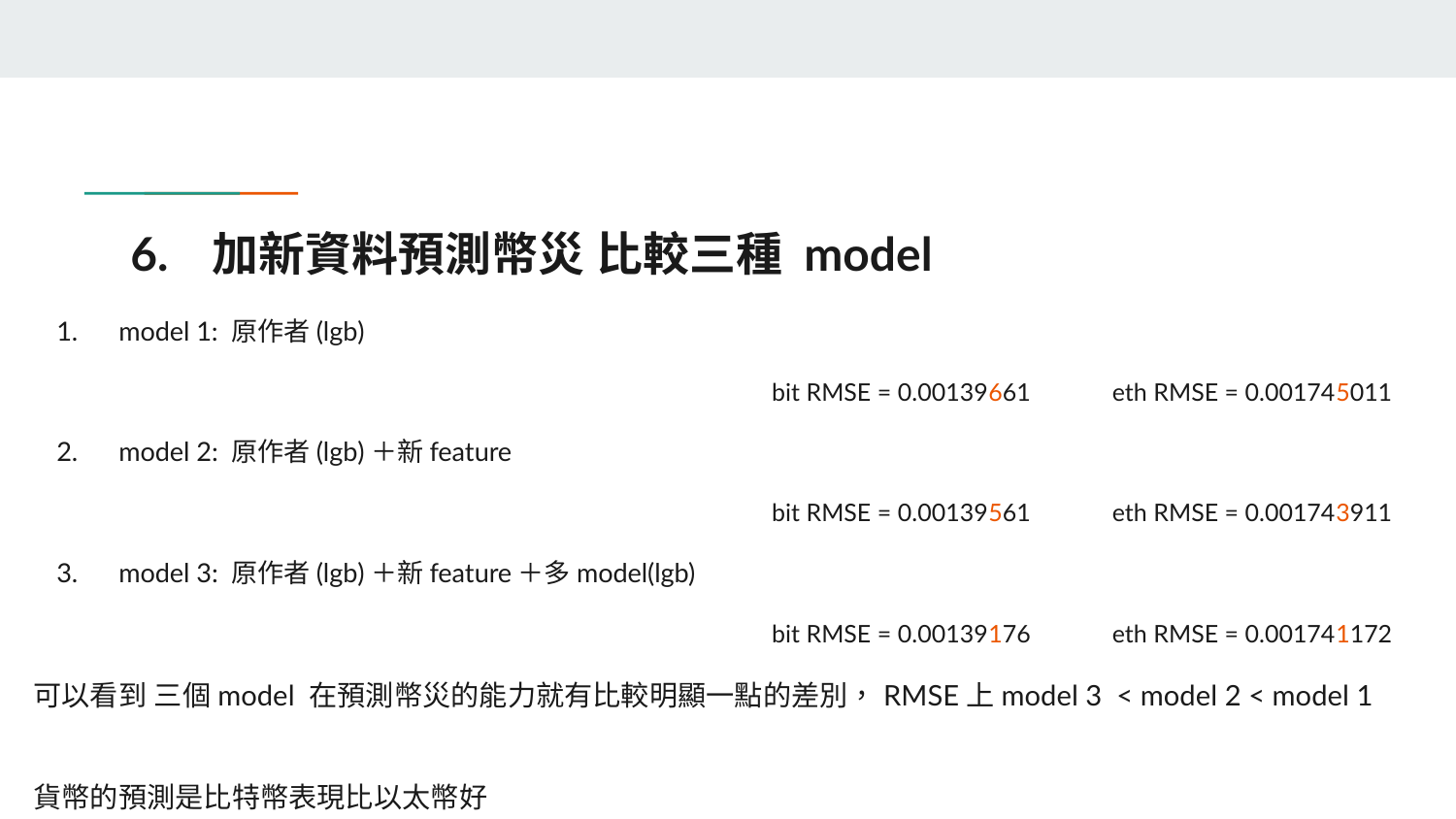

# 6.   加新資料預測幣災 比較三種 model
1.      model 1: 原作者(lgb)
                                                                                                  bit RMSE = 0.00139661             eth RMSE = 0.001745011
2.      model 2: 原作者(lgb)＋新feature
                                                                                                  bit RMSE = 0.00139561             eth RMSE = 0.001743911
3.      model 3: 原作者(lgb)＋新feature＋多model(lgb)
                                                                                                  bit RMSE = 0.00139176             eth RMSE = 0.001741172
可以看到 三個model 在預測幣災的能力就有比較明顯一點的差別，RMSE上model 3  < model 2 < model 1
貨幣的預測是比特幣表現比以太幣好